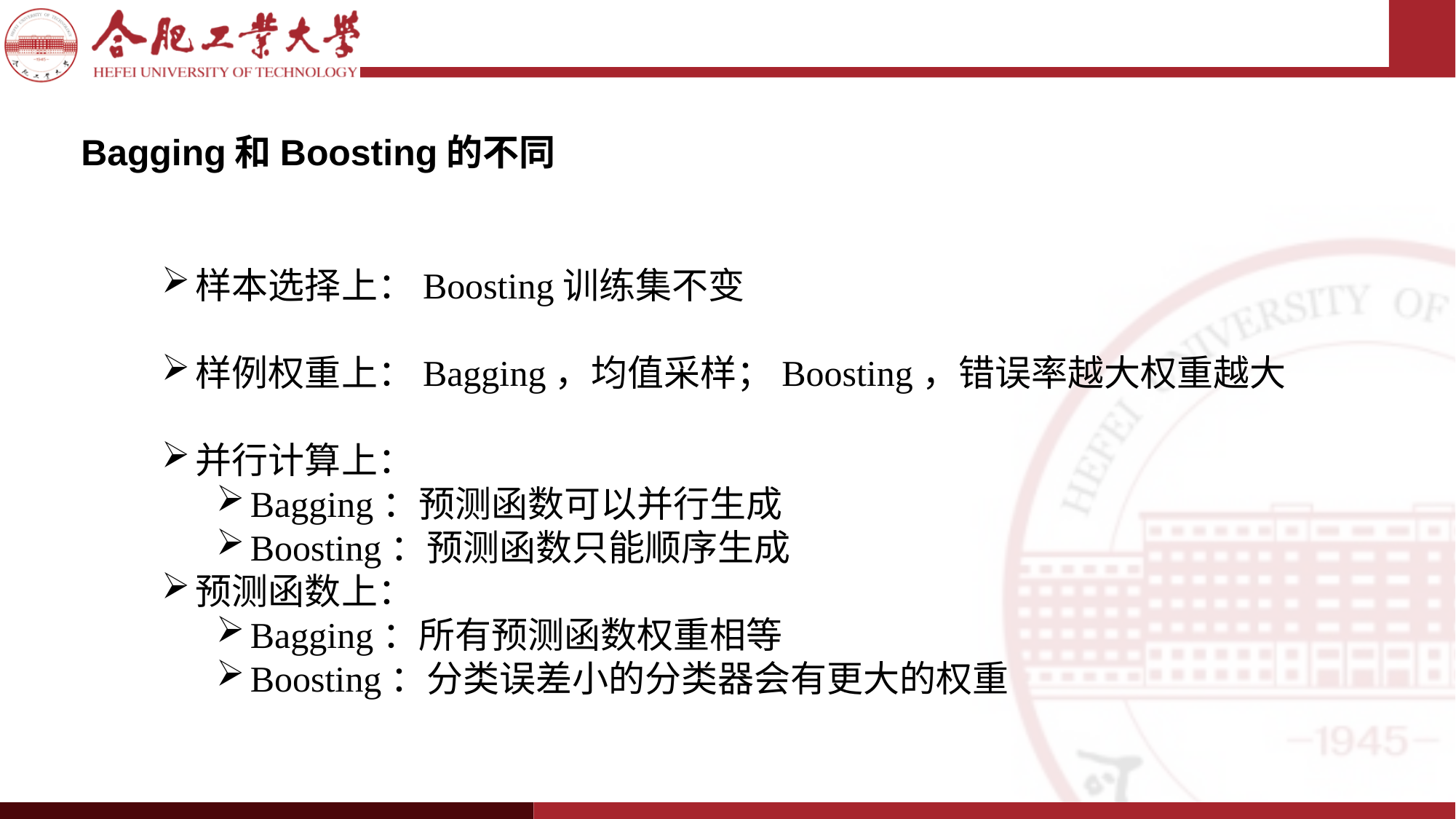

Bagging和Boosting的不同
样本选择上：Boosting训练集不变

样例权重上：Bagging，均值采样；Boosting，错误率越大权重越大

并行计算上：
Bagging：预测函数可以并行生成
Boosting：预测函数只能顺序生成
预测函数上：
Bagging：所有预测函数权重相等
Boosting：分类误差小的分类器会有更大的权重